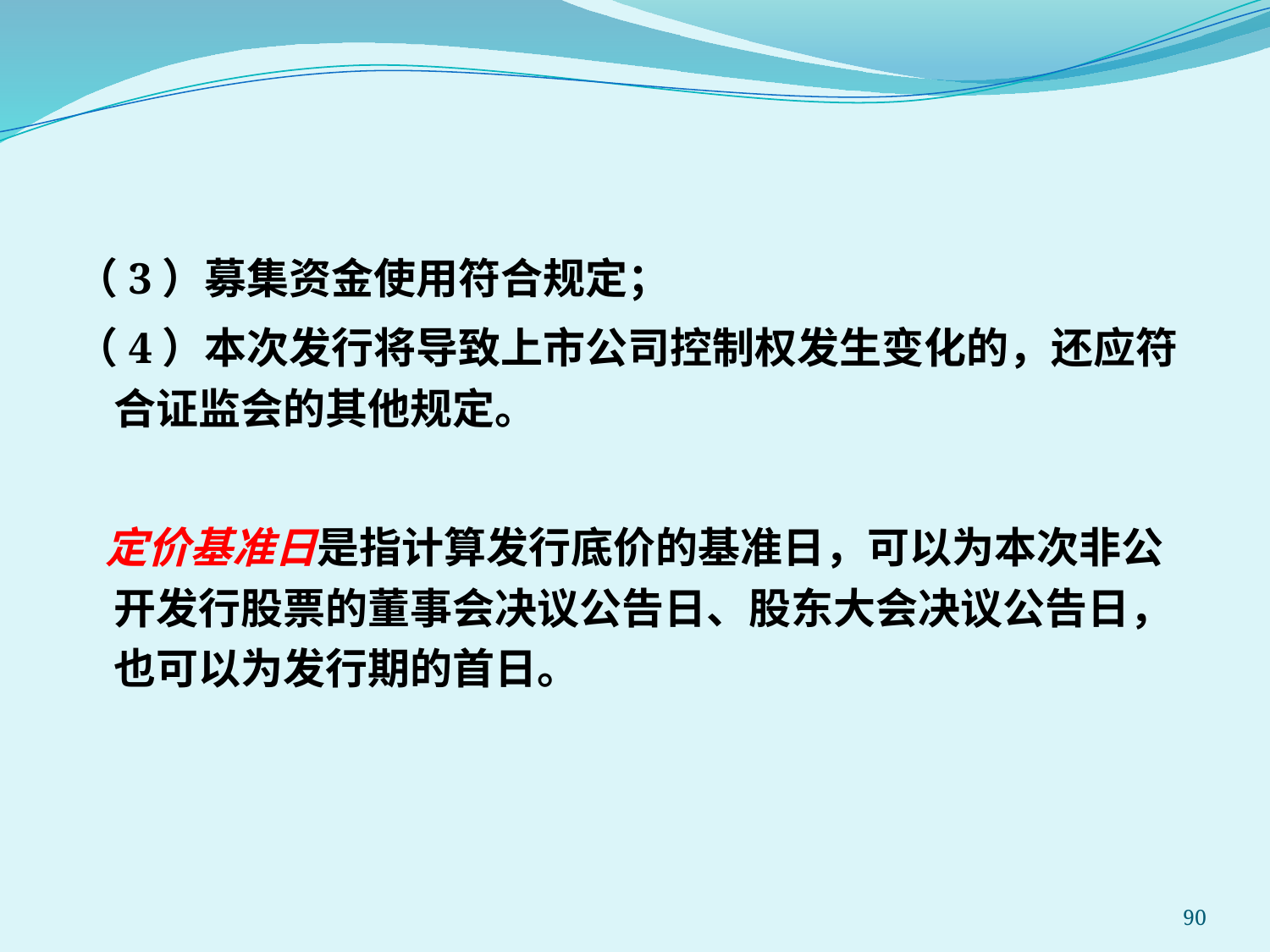

（3）募集资金使用符合规定；
（4）本次发行将导致上市公司控制权发生变化的，还应符合证监会的其他规定。

  定价基准日是指计算发行底价的基准日，可以为本次非公开发行股票的董事会决议公告日、股东大会决议公告日，也可以为发行期的首日。

90